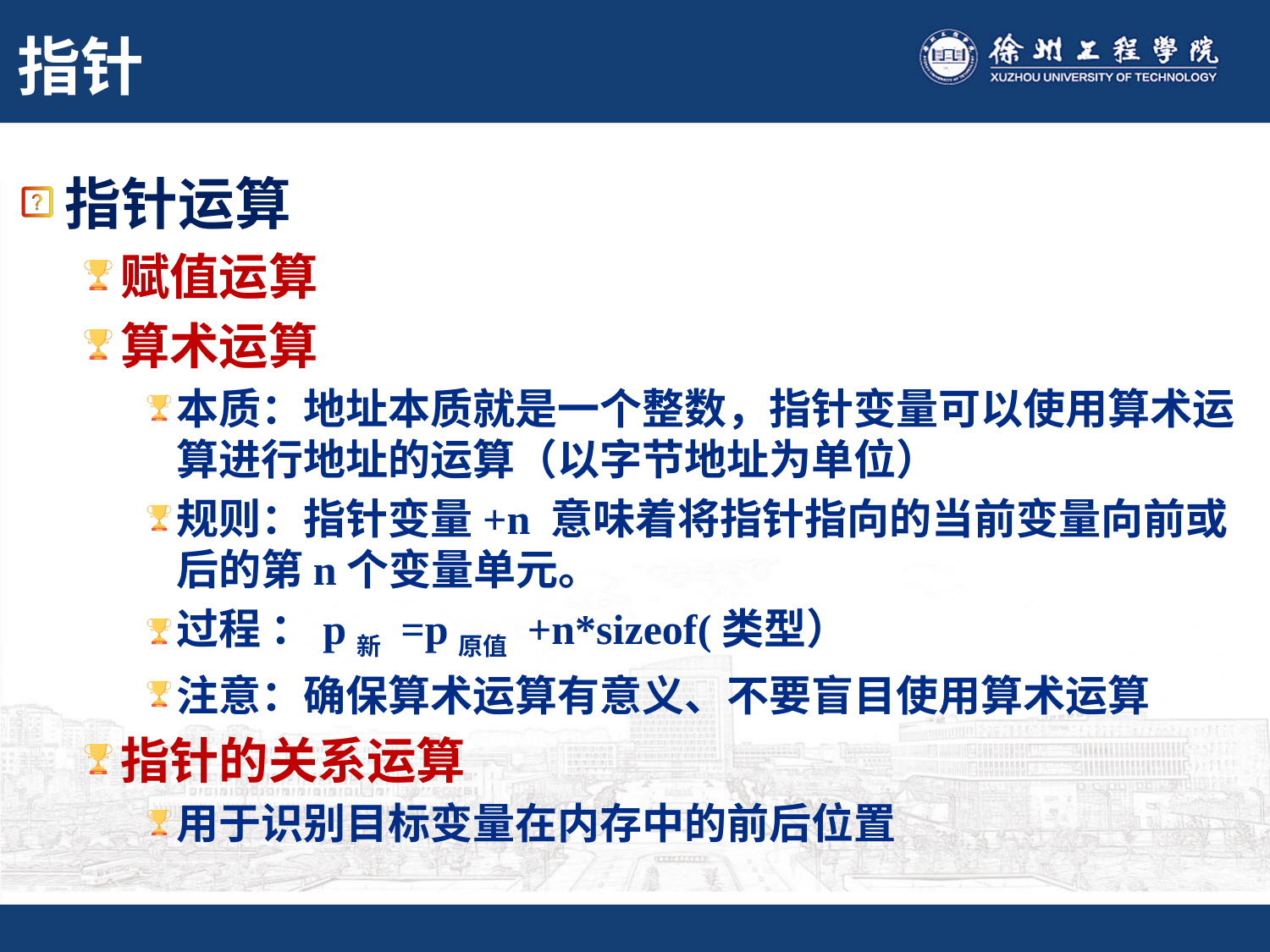

# 指针
指针运算
赋值运算
算术运算
本质：地址本质就是一个整数，指针变量可以使用算术运算进行地址的运算（以字节地址为单位）
规则：指针变量+n 意味着将指针指向的当前变量向前或后的第n个变量单元。
过程 ：p新 =p原值 +n*sizeof(类型）
注意：确保算术运算有意义、不要盲目使用算术运算
指针的关系运算
用于识别目标变量在内存中的前后位置